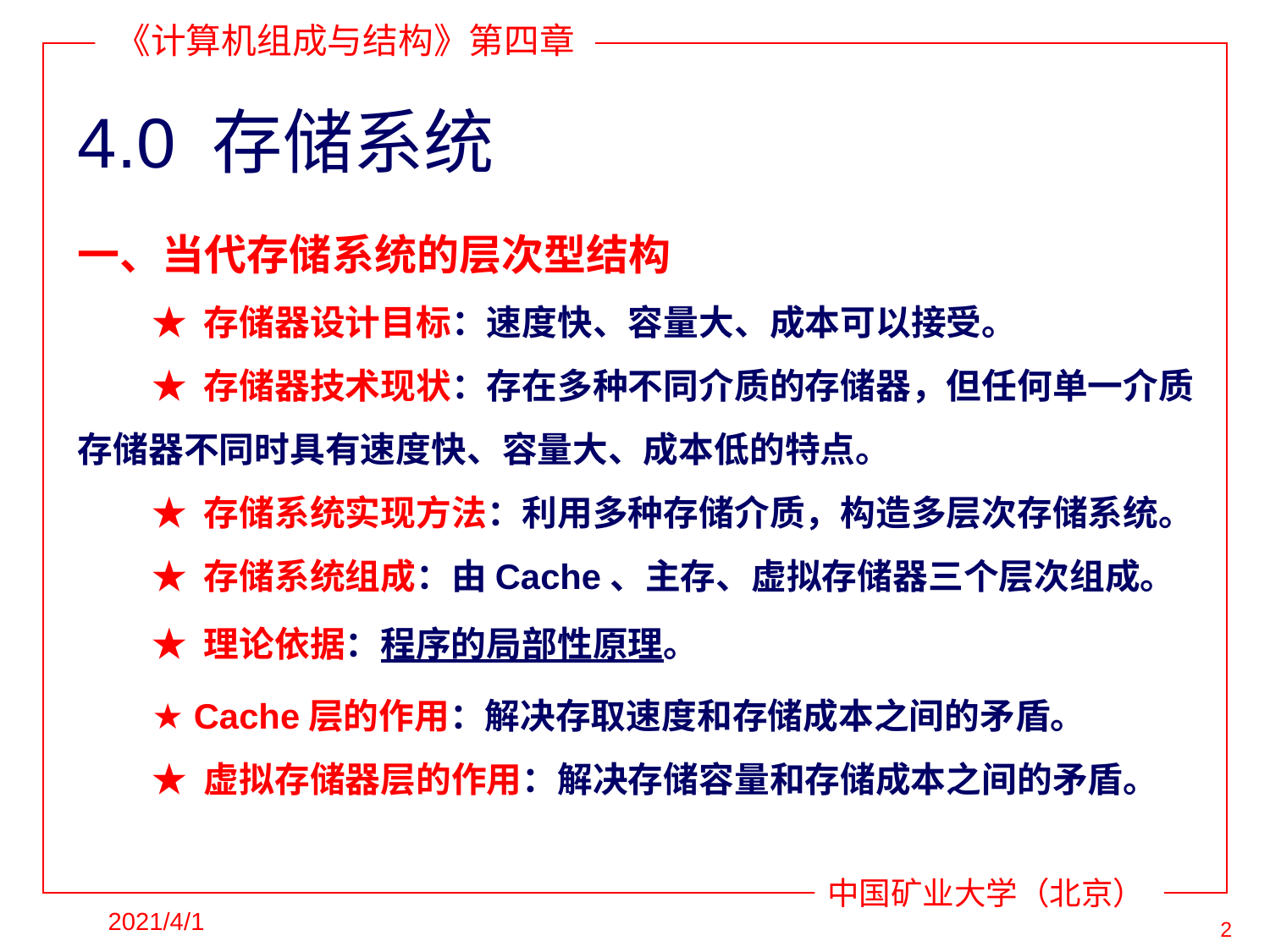

# 4.0 存储系统
一、当代存储系统的层次型结构
★ 存储器设计目标：速度快、容量大、成本可以接受。
★ 存储器技术现状：存在多种不同介质的存储器，但任何单一介质存储器不同时具有速度快、容量大、成本低的特点。
★ 存储系统实现方法：利用多种存储介质，构造多层次存储系统。
★ 存储系统组成：由Cache、主存、虚拟存储器三个层次组成。
★ 理论依据：程序的局部性原理。
★ Cache层的作用：解决存取速度和存储成本之间的矛盾。
★ 虚拟存储器层的作用：解决存储容量和存储成本之间的矛盾。

2021/4/1